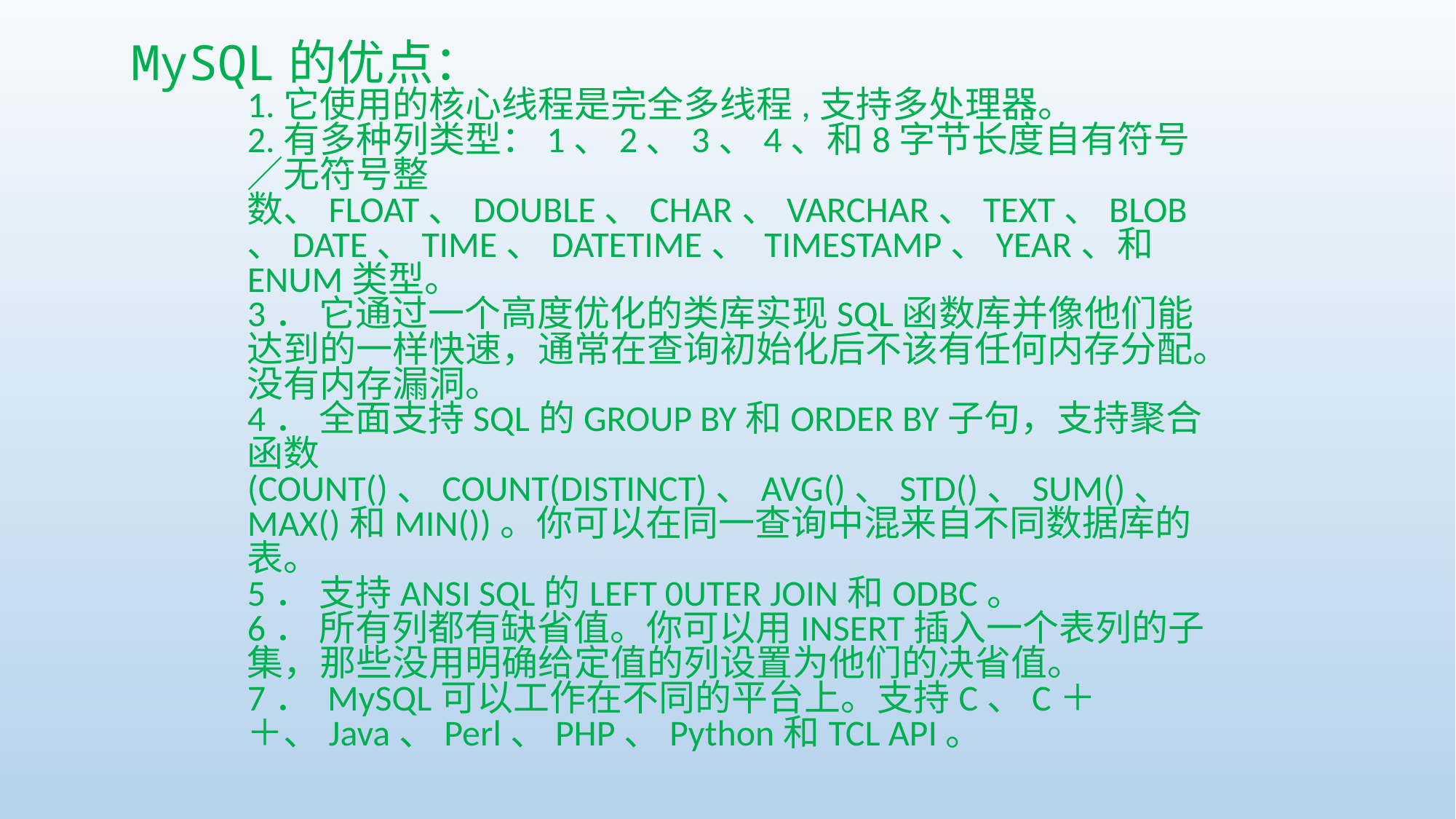

MySQL的优点：
1.它使用的核心线程是完全多线程,支持多处理器。
2.有多种列类型：1、2、3、4、和8字节长度自有符号／无符号整数、FLOAT、DOUBLE、CHAR、VARCHAR、TEXT、BLOB、DATE、TIME、DATETIME、 TIMESTAMP、YEAR、和ENUM类型。
3． 它通过一个高度优化的类库实现SQL函数库并像他们能达到的一样快速，通常在查询初始化后不该有任何内存分配。没有内存漏洞。
4． 全面支持SQL的GROUP BY和ORDER BY子句，支持聚合函数(COUNT()、COUNT(DISTINCT)、AVG()、STD()、SUM()、MAX()和MIN())。你可以在同一查询中混来自不同数据库的表。
5． 支持ANSI SQL的LEFT 0UTER JOIN和ODBC。
6． 所有列都有缺省值。你可以用INSERT插入一个表列的子集，那些没用明确给定值的列设置为他们的决省值。
7． MySQL可以工作在不同的平台上。支持C、C＋＋、Java、Perl、PHP、Python和TCL API。